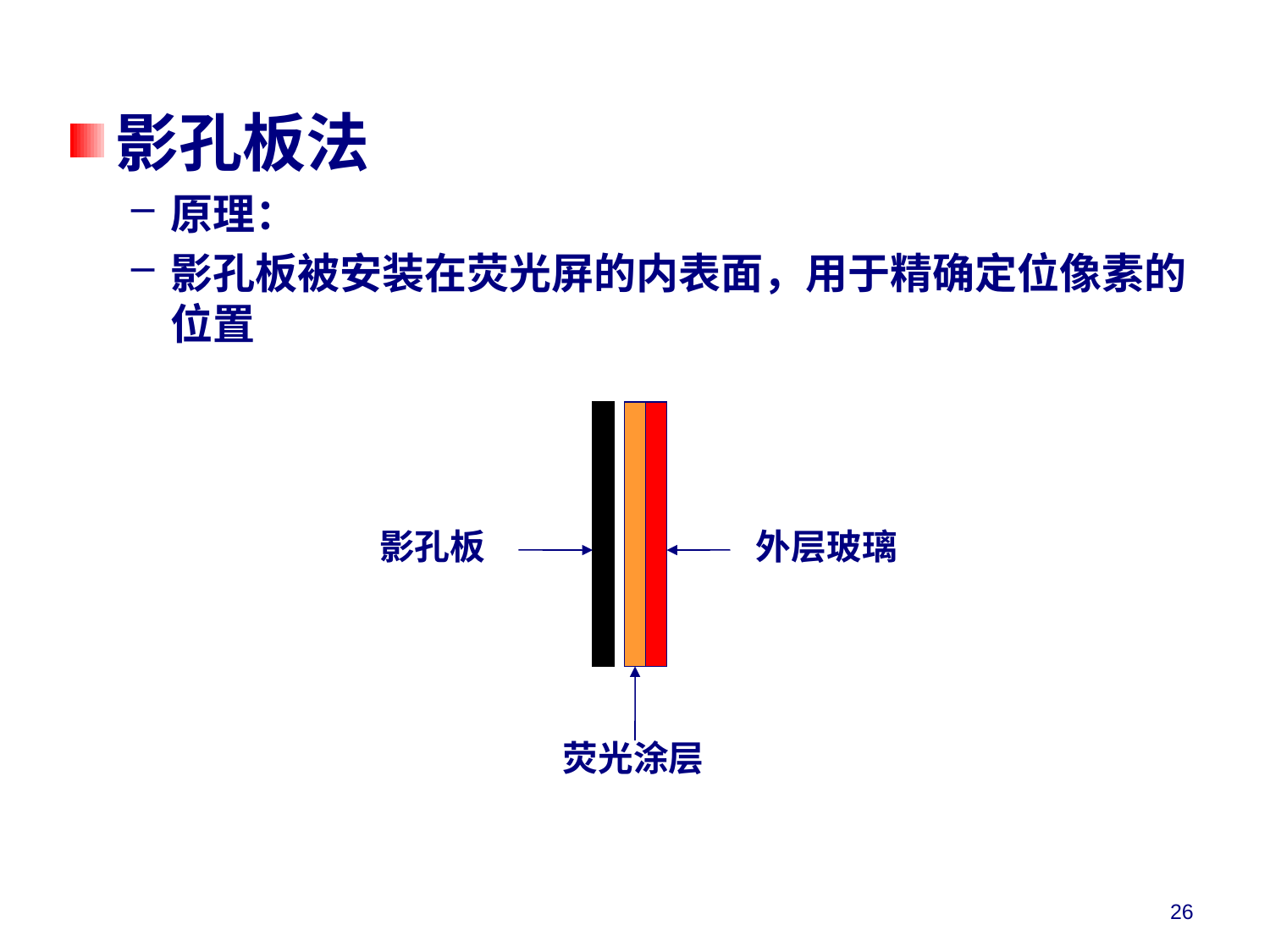

影孔板法
原理：
影孔板被安装在荧光屏的内表面，用于精确定位像素的位置

外层玻璃
影孔板

荧光涂层
26